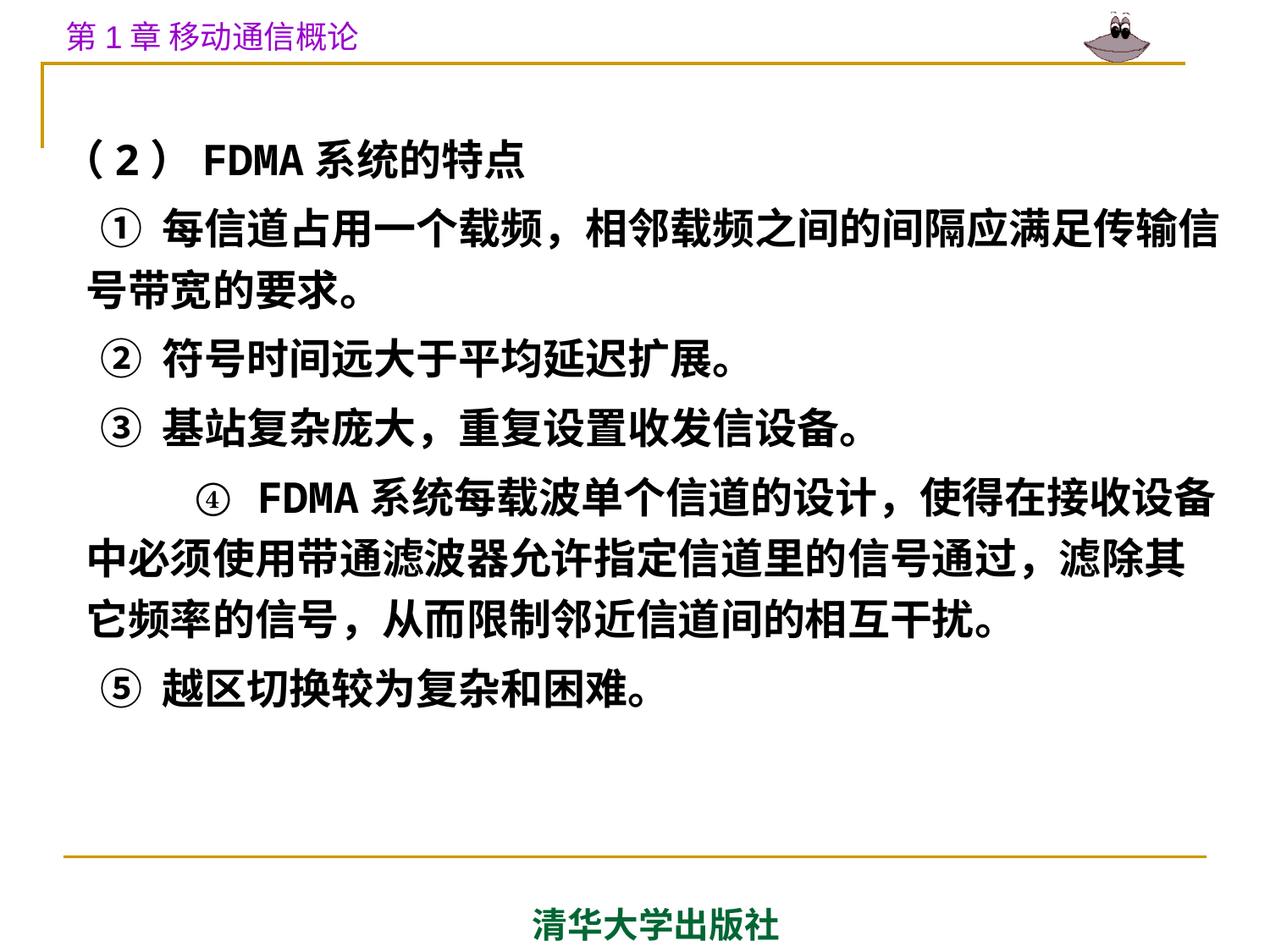

6.2 FDMA方式
 （2）FDMA系统的特点
      ① 每信道占用一个载频，相邻载频之间的间隔应满足传输信号带宽的要求。
      ② 符号时间远大于平均延迟扩展。
      ③ 基站复杂庞大，重复设置收发信设备。
      ④ FDMA系统每载波单个信道的设计，使得在接收设备中必须使用带通滤波器允许指定信道里的信号通过，滤除其它频率的信号，从而限制邻近信道间的相互干扰。
      ⑤ 越区切换较为复杂和困难。